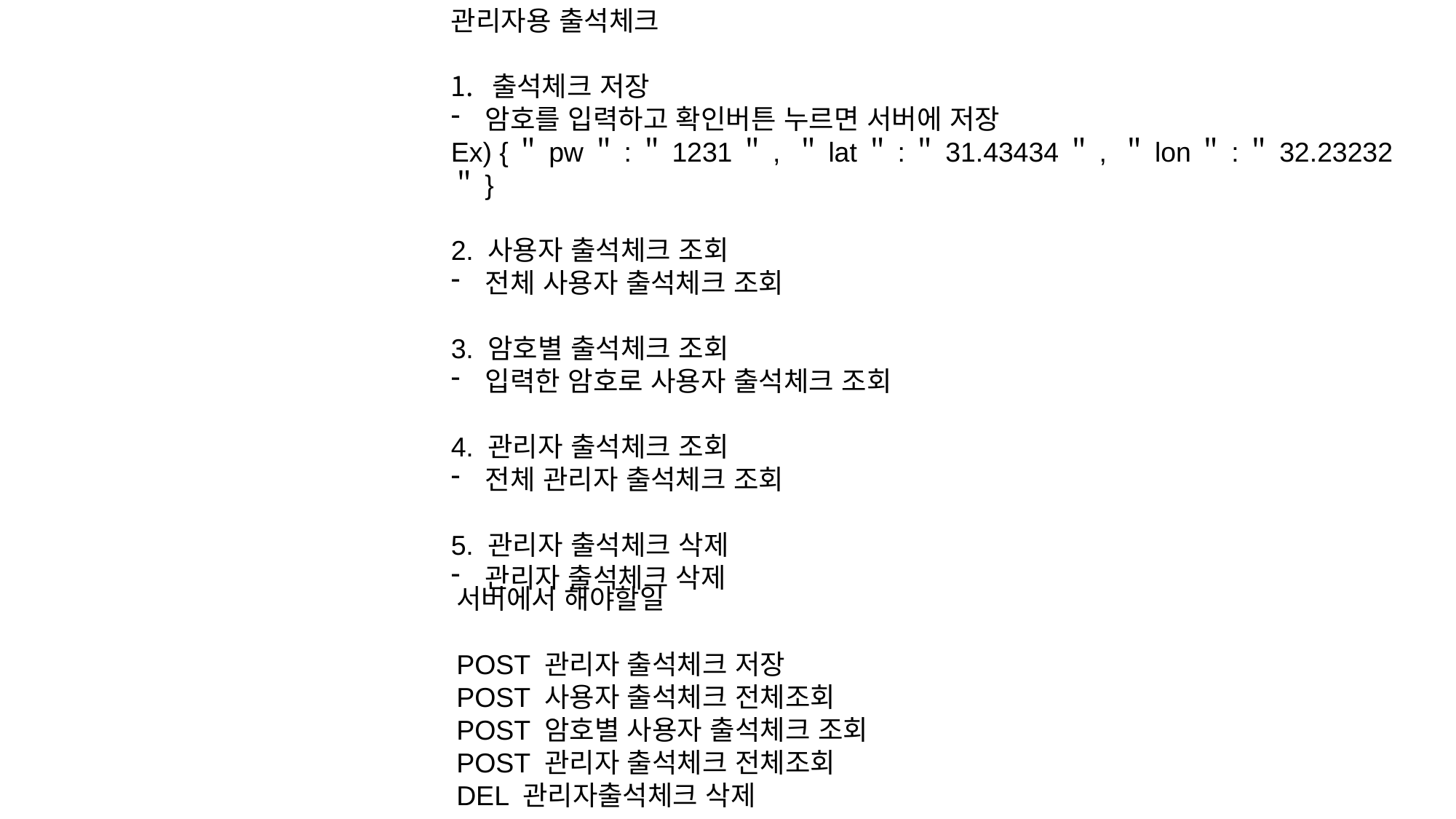

관리자용 출석체크

출석체크 저장
암호를 입력하고 확인버튼 누르면 서버에 저장
Ex) {＂pw＂:＂1231＂, ＂lat＂:＂31.43434＂, ＂lon＂:＂32.23232＂}

2. 사용자 출석체크 조회
전체 사용자 출석체크 조회

3. 암호별 출석체크 조회
입력한 암호로 사용자 출석체크 조회

4. 관리자 출석체크 조회
전체 관리자 출석체크 조회

5. 관리자 출석체크 삭제
관리자 출석체크 삭제

서버에서 해야할일

POST 관리자 출석체크 저장
POST 사용자 출석체크 전체조회
POST 암호별 사용자 출석체크 조회
POST 관리자 출석체크 전체조회
DEL 관리자출석체크 삭제